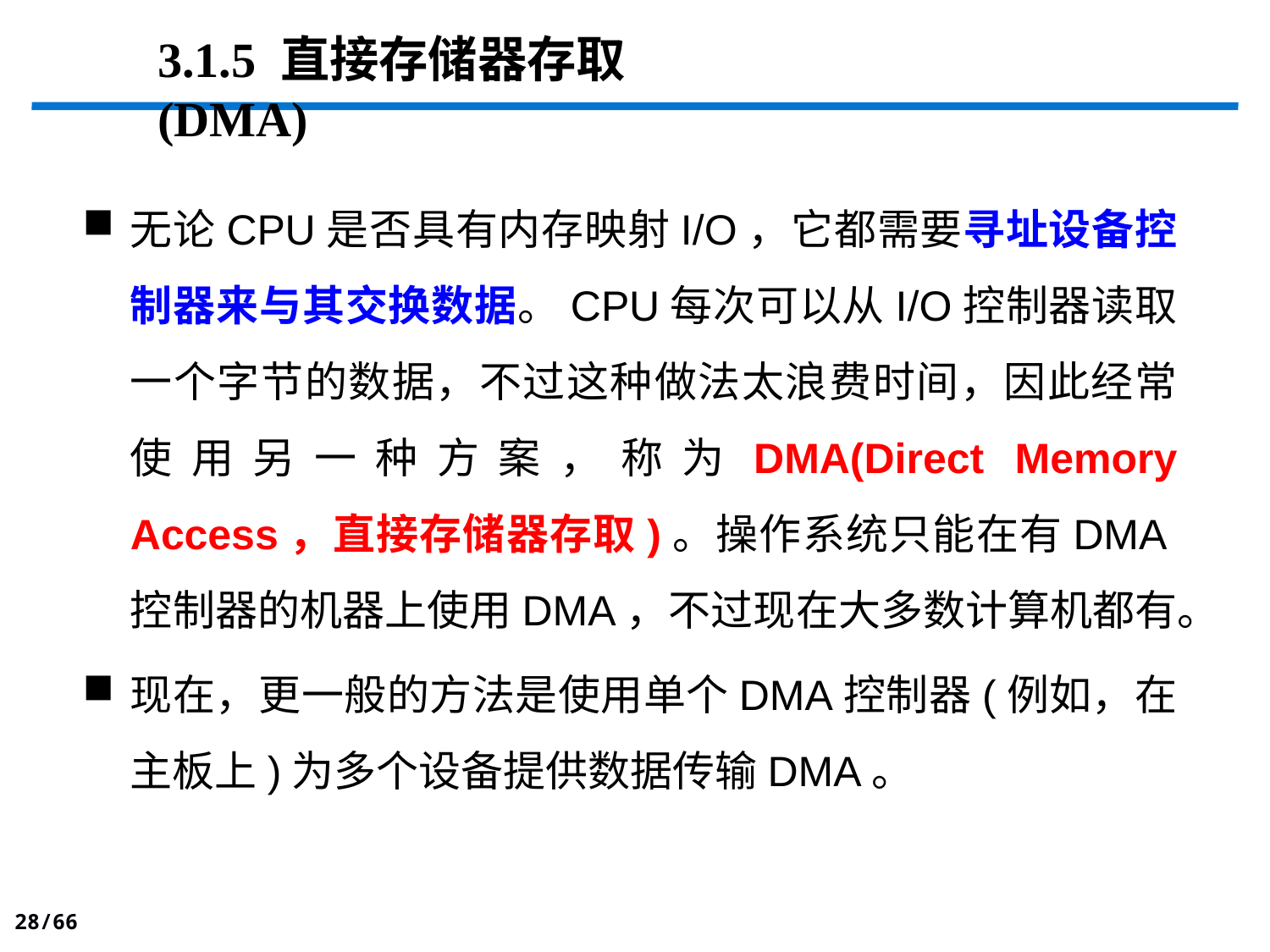

3.1.5 直接存储器存取(DMA)
无论CPU是否具有内存映射I/O，它都需要寻址设备控制器来与其交换数据。CPU每次可以从I/O控制器读取一个字节的数据，不过这种做法太浪费时间，因此经常使用另一种方案，称为DMA(Direct Memory Access，直接存储器存取)。操作系统只能在有DMA控制器的机器上使用DMA，不过现在大多数计算机都有。
现在，更一般的方法是使用单个DMA控制器(例如，在主板上)为多个设备提供数据传输DMA。